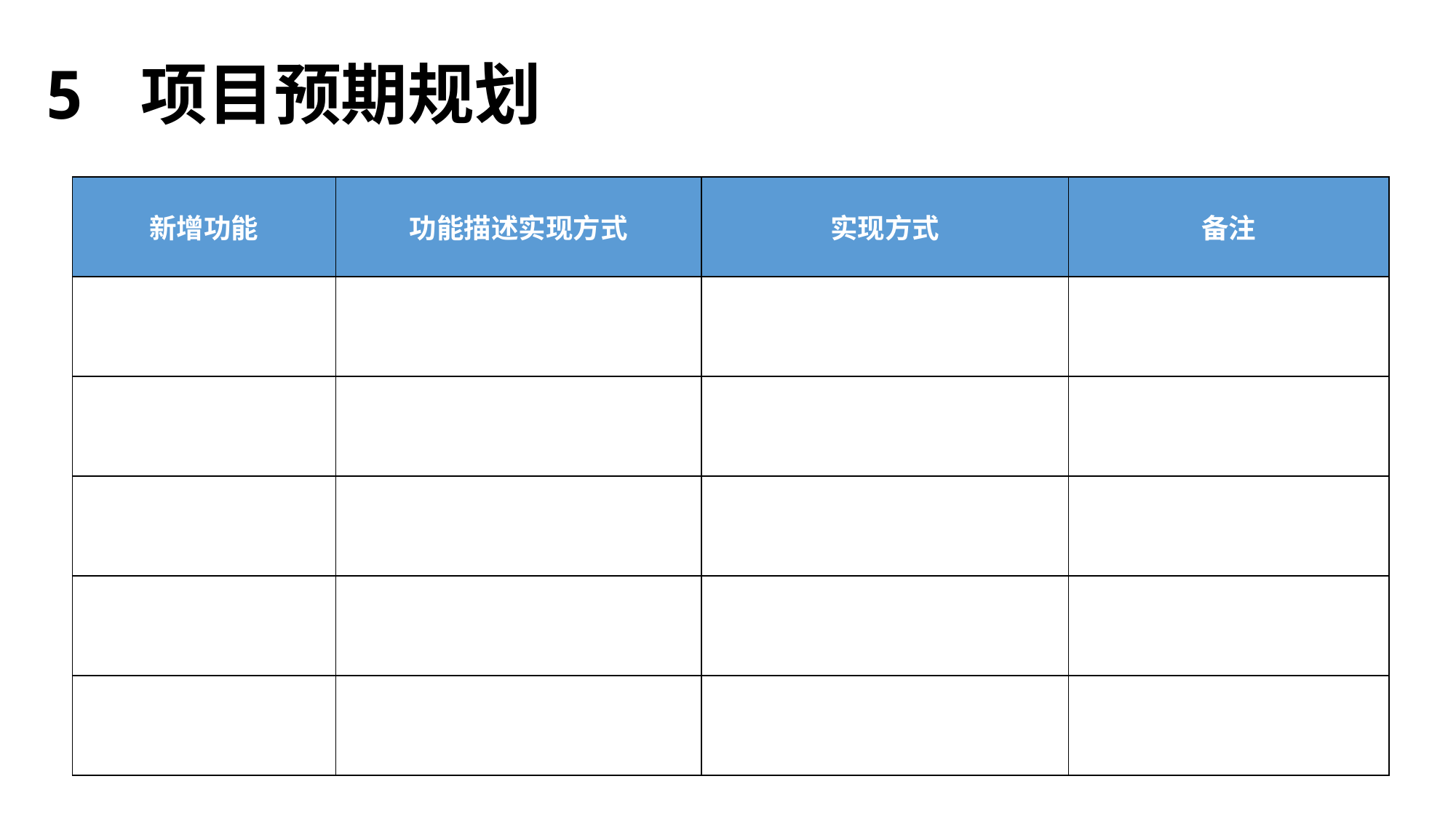

# 5 项目预期规划
| 新增功能 | 功能描述实现方式 | 实现方式 | 备注 |
| --- | --- | --- | --- |
|  |  |  |  |
|  |  |  |  |
|  |  |  |  |
|  |  |  |  |
|  |  |  |  |